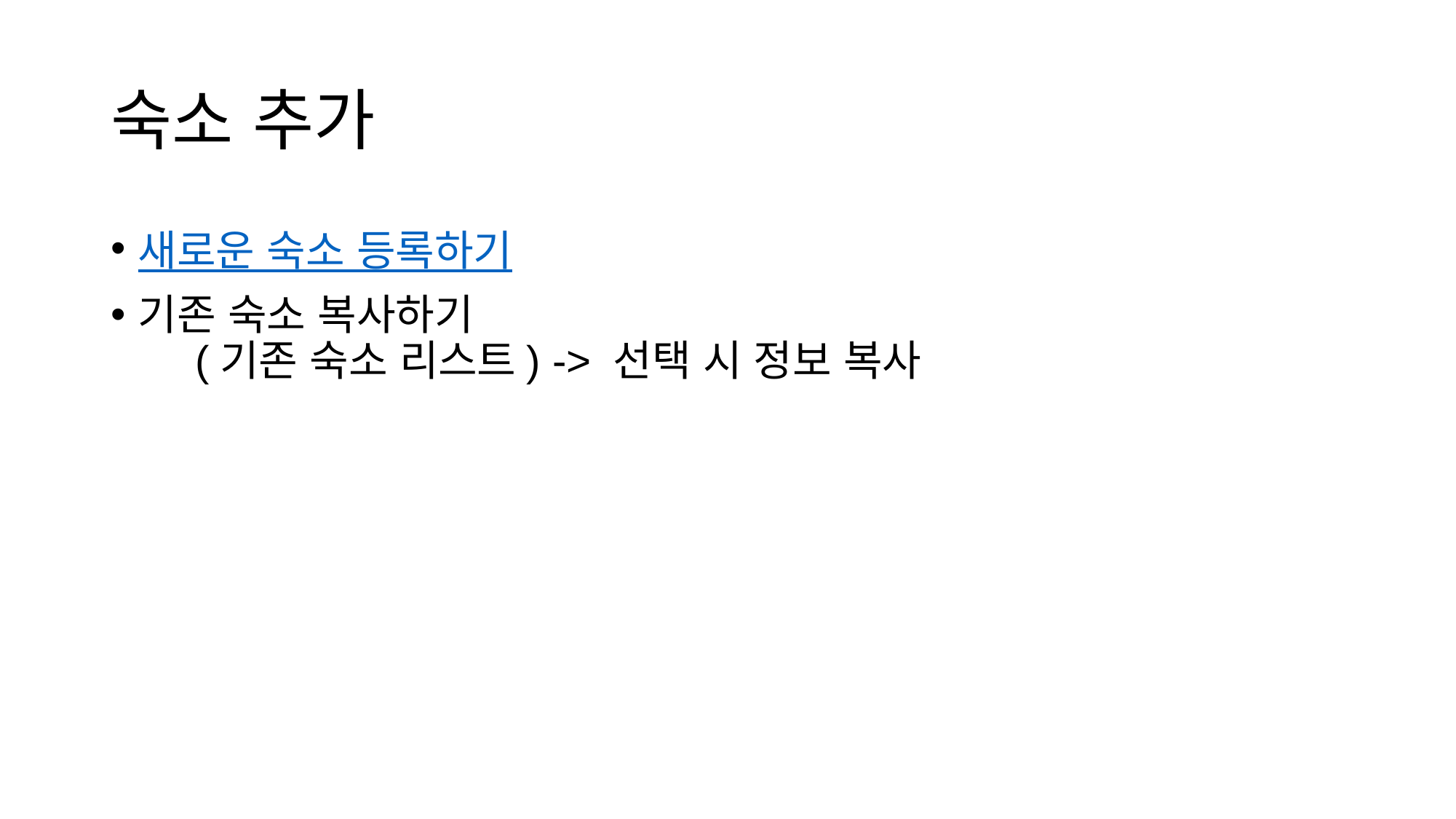

# 숙소 추가
새로운 숙소 등록하기
기존 숙소 복사하기
    (기존 숙소 리스트) -> 선택 시 정보 복사